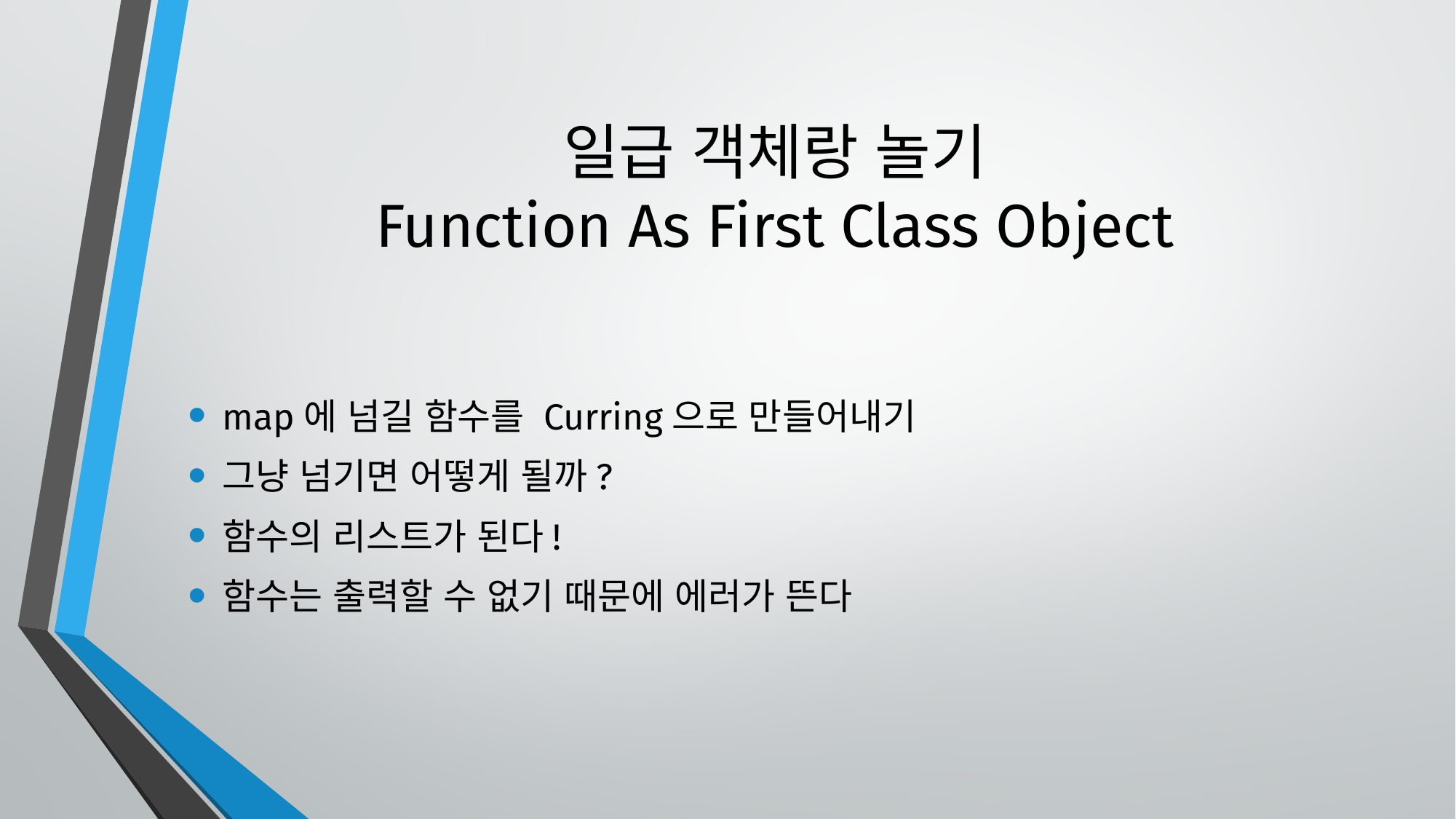

# 일급 객체랑 놀기 Function As First Class Object
map에 넘길 함수를 Curring으로 만들어내기
그냥 넘기면 어떻게 될까?
함수의 리스트가 된다!
함수는 출력할 수 없기 때문에 에러가 뜬다